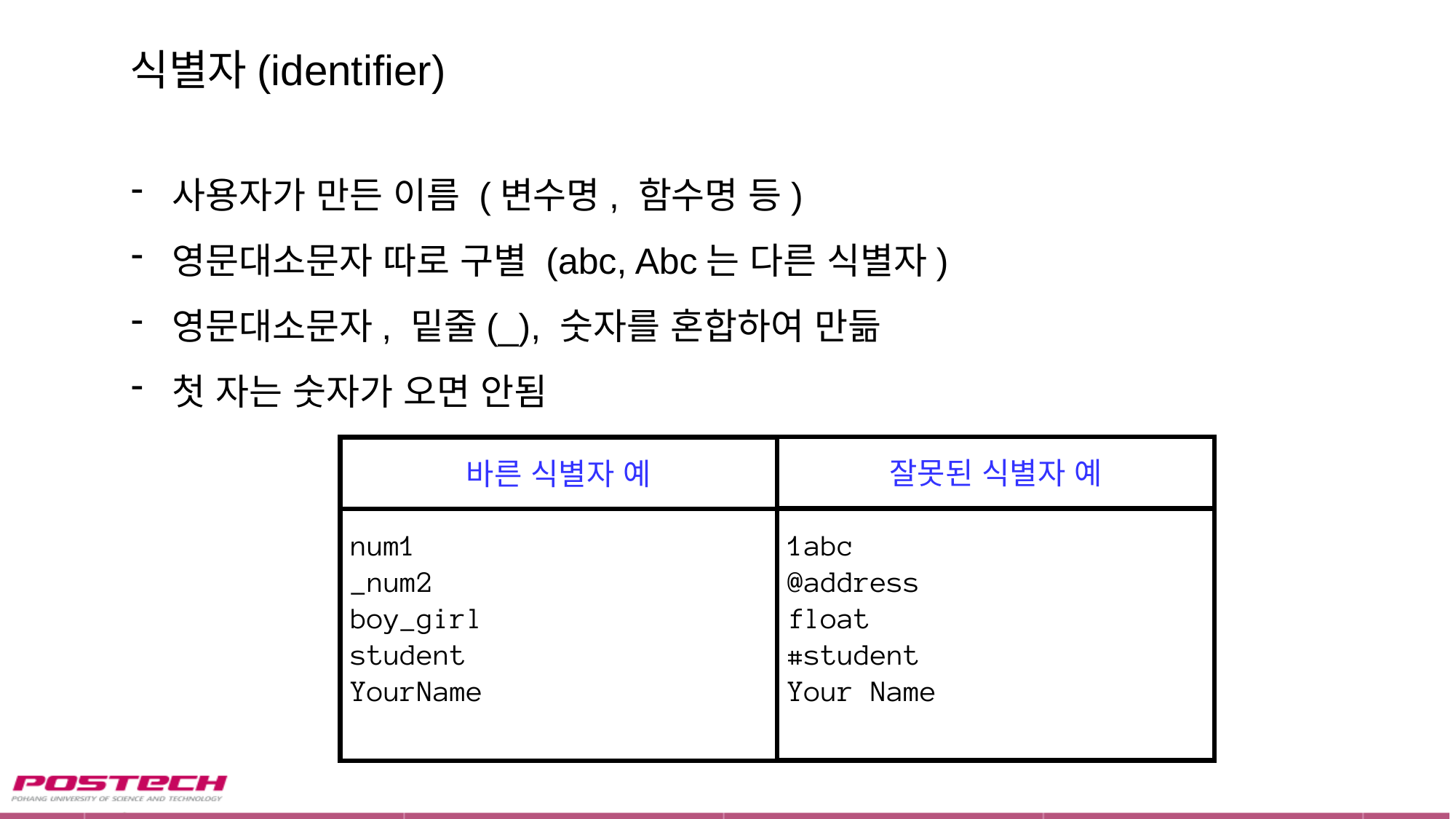

# 식별자(identifier)
사용자가 만든 이름 (변수명, 함수명 등)
영문대소문자 따로 구별 (abc, Abc는 다른 식별자)
영문대소문자, 밑줄(_), 숫자를 혼합하여 만듦
첫 자는 숫자가 오면 안됨

잘못된 식별자 예
바른 식별자 예
1abc
@address
float
#student
Your Name

num1
_num2
boy_girl
student
YourName